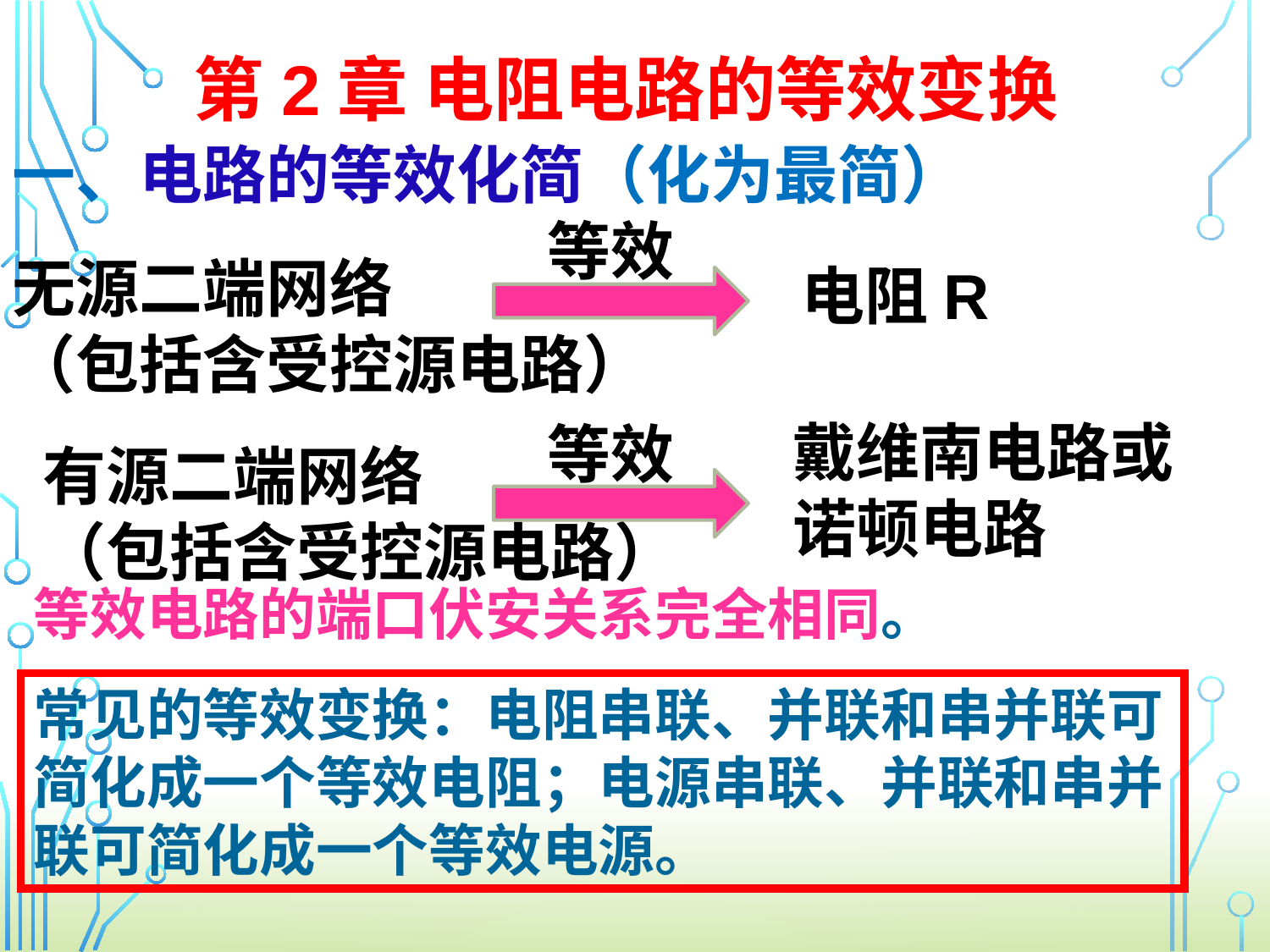

第2章 电阻电路的等效变换
一、电路的等效化简（化为最简）
等效

无源二端网络
（包括含受控源电路）
电阻R
戴维南电路或诺顿电路
等效

有源二端网络
（包括含受控源电路）

等效电路的端口伏安关系完全相同。
常见的等效变换：电阻串联、并联和串并联可简化成一个等效电阻；电源串联、并联和串并联可简化成一个等效电源。